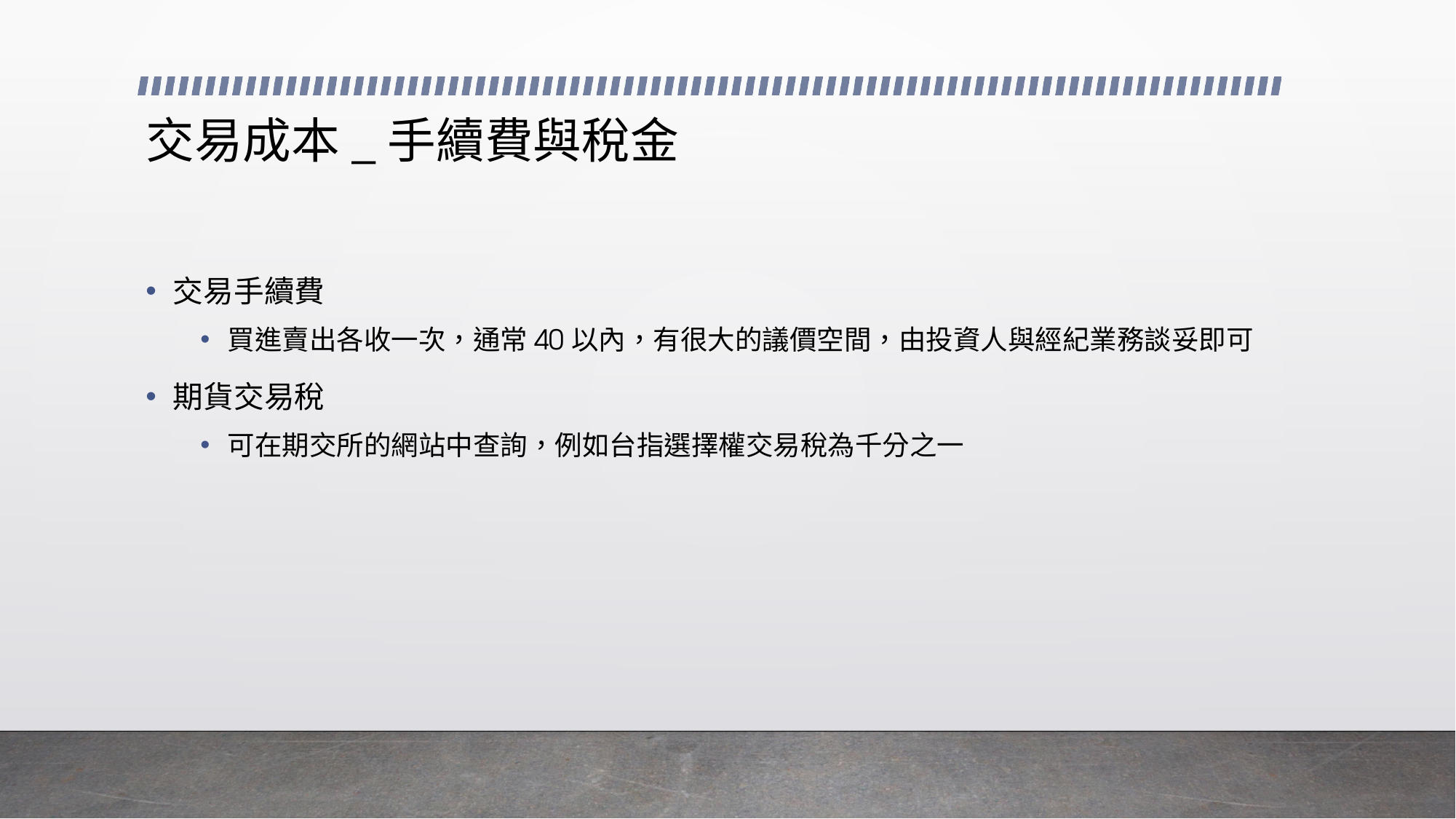

# 交易成本_手續費與稅金
交易手續費
買進賣出各收一次，通常40以內，有很大的議價空間，由投資人與經紀業務談妥即可
期貨交易稅
可在期交所的網站中查詢，例如台指選擇權交易稅為千分之一